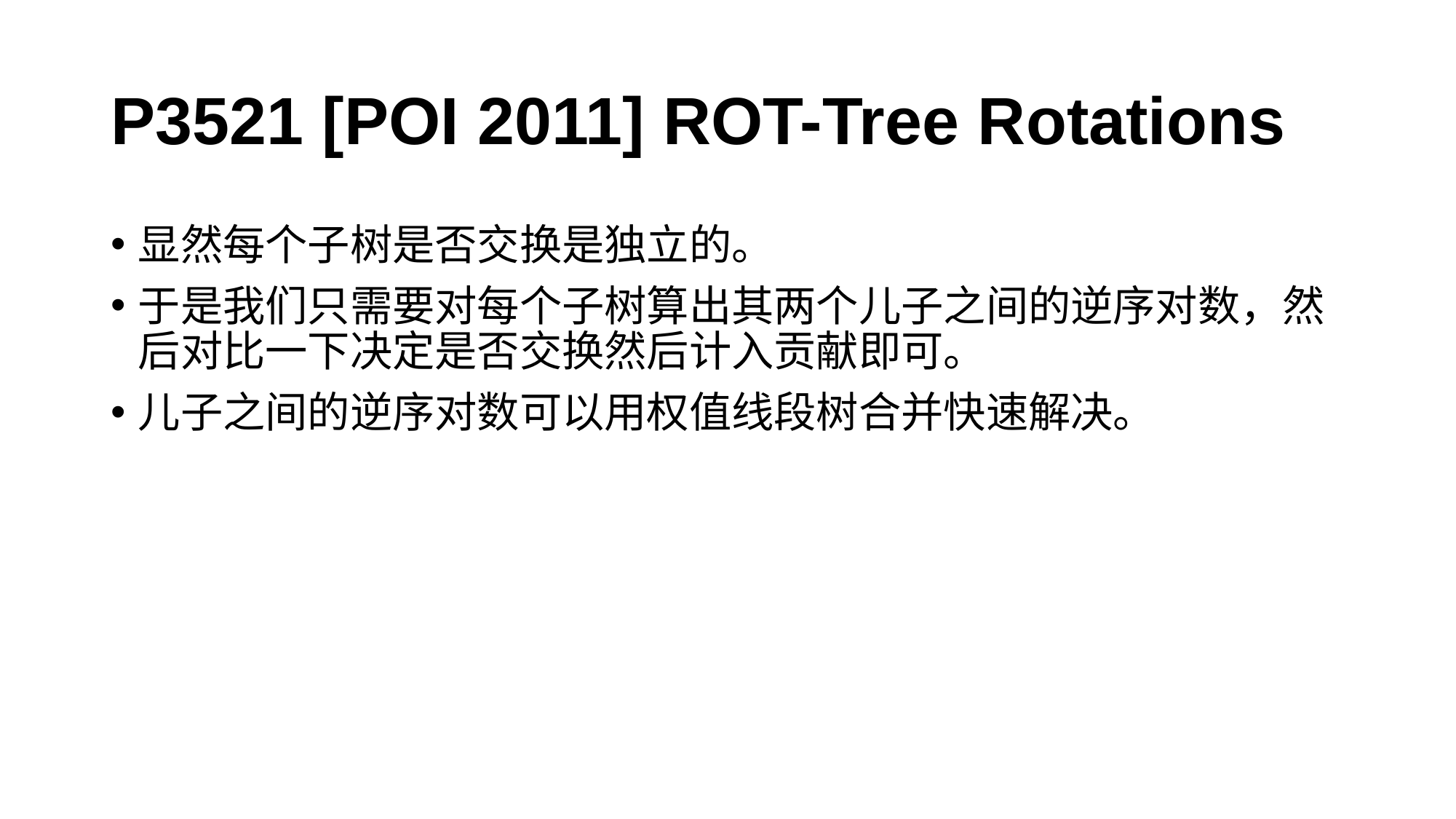

# P3521 [POI 2011] ROT-Tree Rotations
显然每个子树是否交换是独立的。
于是我们只需要对每个子树算出其两个儿子之间的逆序对数，然后对比一下决定是否交换然后计入贡献即可。
儿子之间的逆序对数可以用权值线段树合并快速解决。